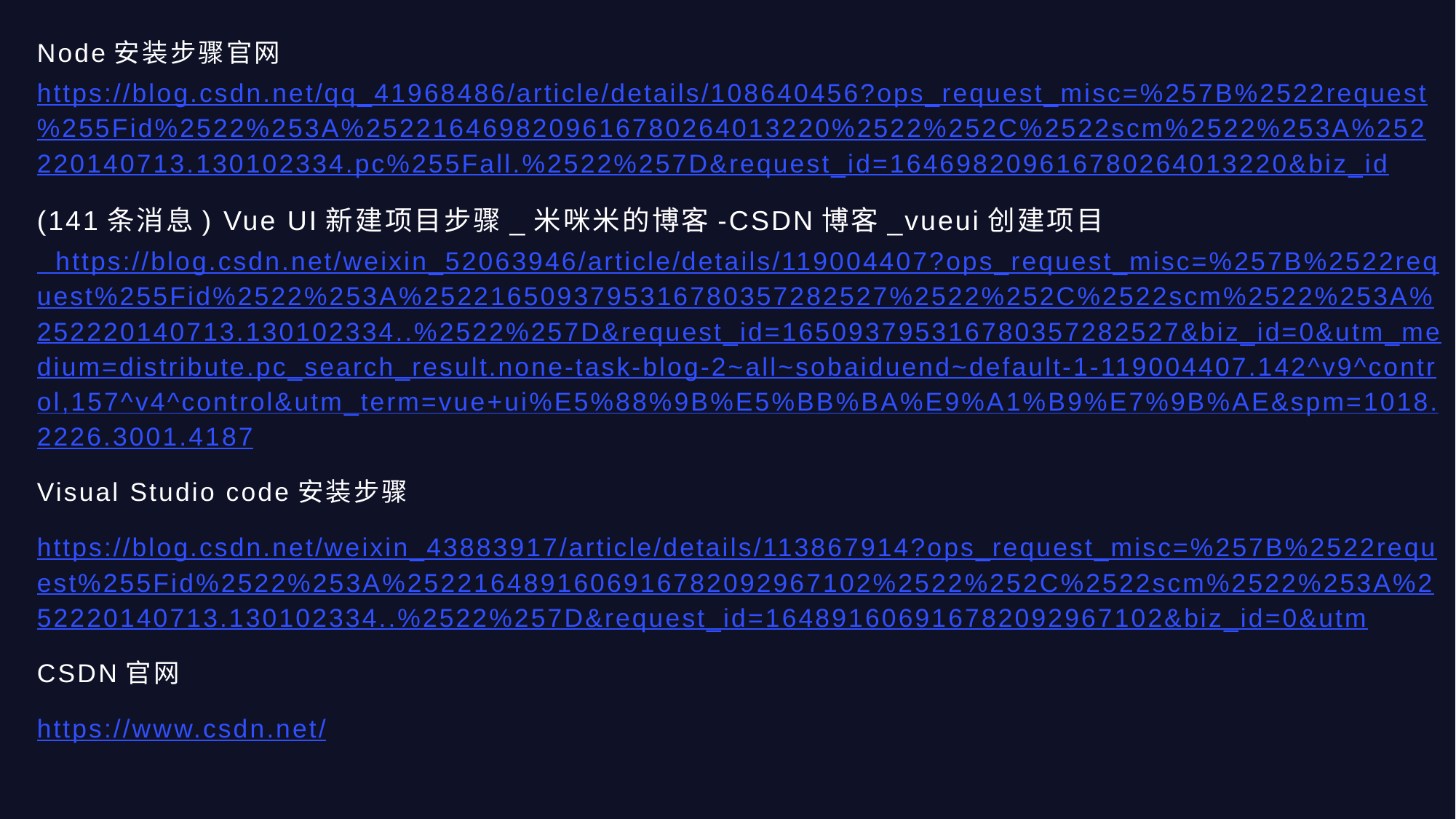

Node安装步骤官网https://blog.csdn.net/qq_41968486/article/details/108640456?ops_request_misc=%257B%2522request%255Fid%2522%253A%2522164698209616780264013220%2522%252C%2522scm%2522%253A%252220140713.130102334.pc%255Fall.%2522%257D&request_id=164698209616780264013220&biz_id
(141条消息) Vue UI新建项目步骤_米咪米的博客-CSDN博客_vueui创建项目  https://blog.csdn.net/weixin_52063946/article/details/119004407?ops_request_misc=%257B%2522request%255Fid%2522%253A%2522165093795316780357282527%2522%252C%2522scm%2522%253A%252220140713.130102334..%2522%257D&request_id=165093795316780357282527&biz_id=0&utm_medium=distribute.pc_search_result.none-task-blog-2~all~sobaiduend~default-1-119004407.142^v9^control,157^v4^control&utm_term=vue+ui%E5%88%9B%E5%BB%BA%E9%A1%B9%E7%9B%AE&spm=1018.2226.3001.4187
Visual Studio code安装步骤
https://blog.csdn.net/weixin_43883917/article/details/113867914?ops_request_misc=%257B%2522request%255Fid%2522%253A%2522164891606916782092967102%2522%252C%2522scm%2522%253A%252220140713.130102334..%2522%257D&request_id=164891606916782092967102&biz_id=0&utm
CSDN官网
https://www.csdn.net/